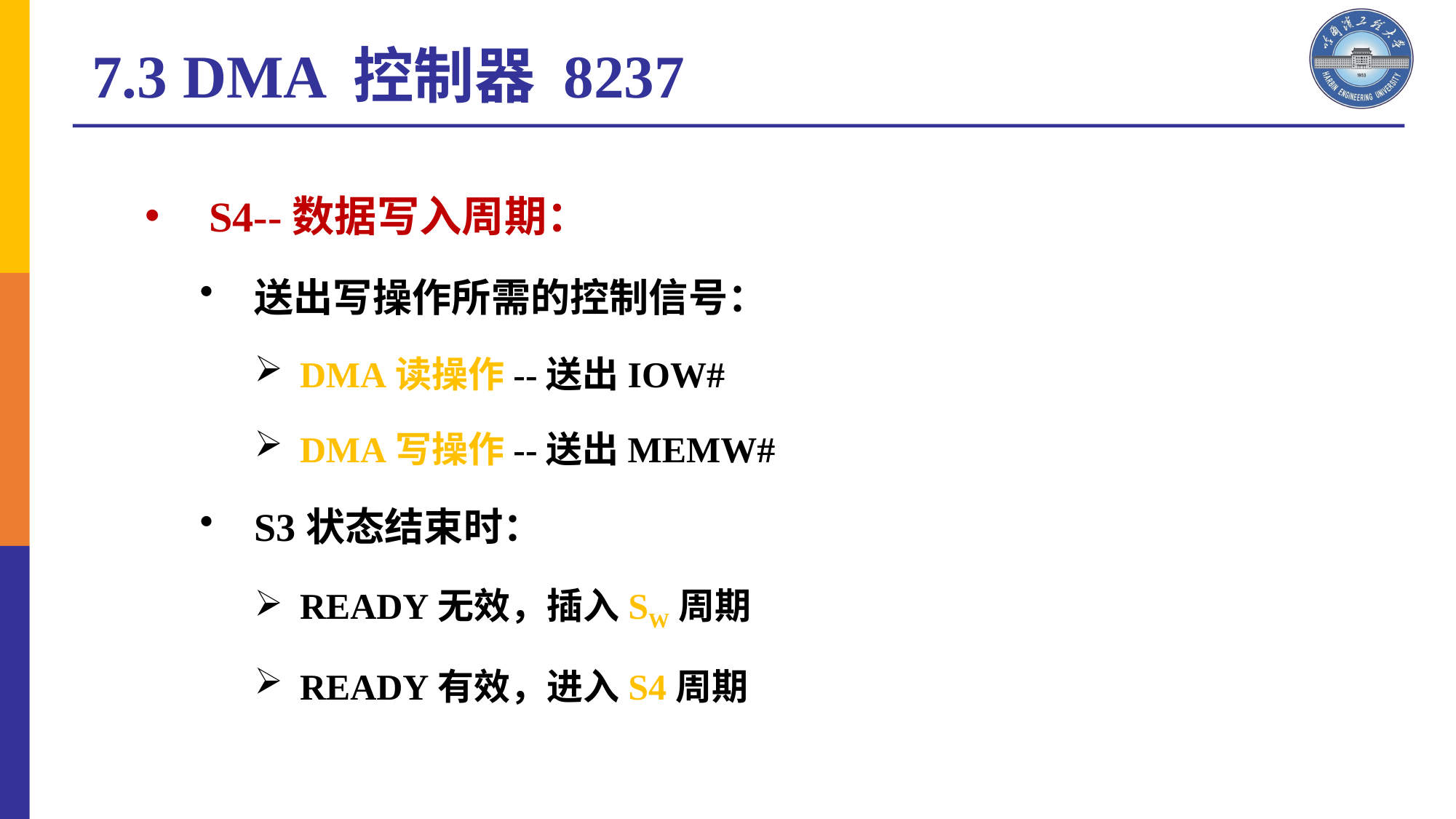

7.3 DMA 控制器 8237
S4--数据写入周期：
送出写操作所需的控制信号：
DMA读操作--送出IOW#
DMA写操作--送出MEMW#
S3状态结束时：
READY无效，插入SW周期
READY有效，进入S4周期